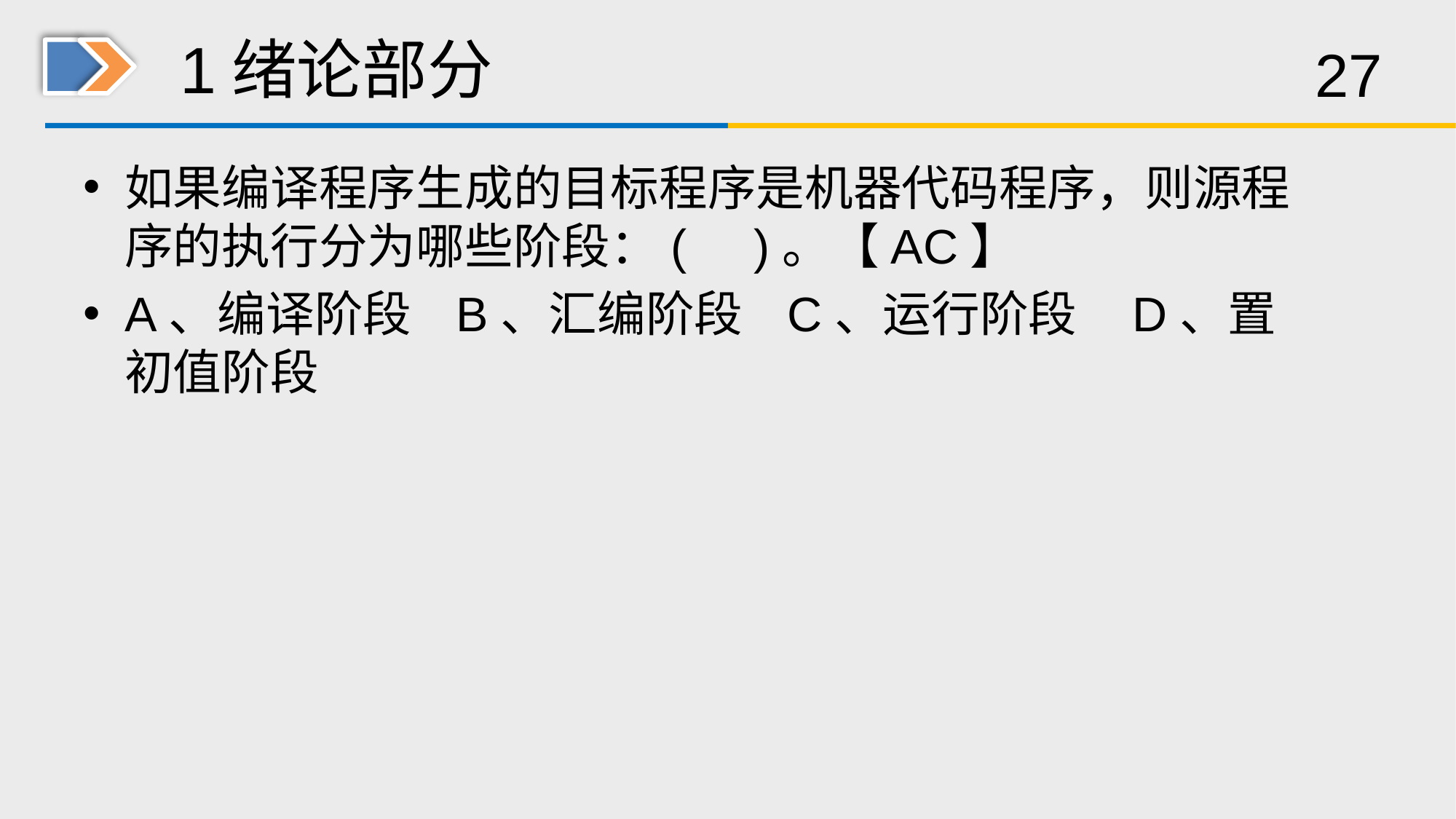

# 1绪论部分
27
如果编译程序生成的目标程序是机器代码程序，则源程序的执行分为哪些阶段：(     )。【AC】
A、编译阶段   B、汇编阶段   C、运行阶段    D、置初值阶段